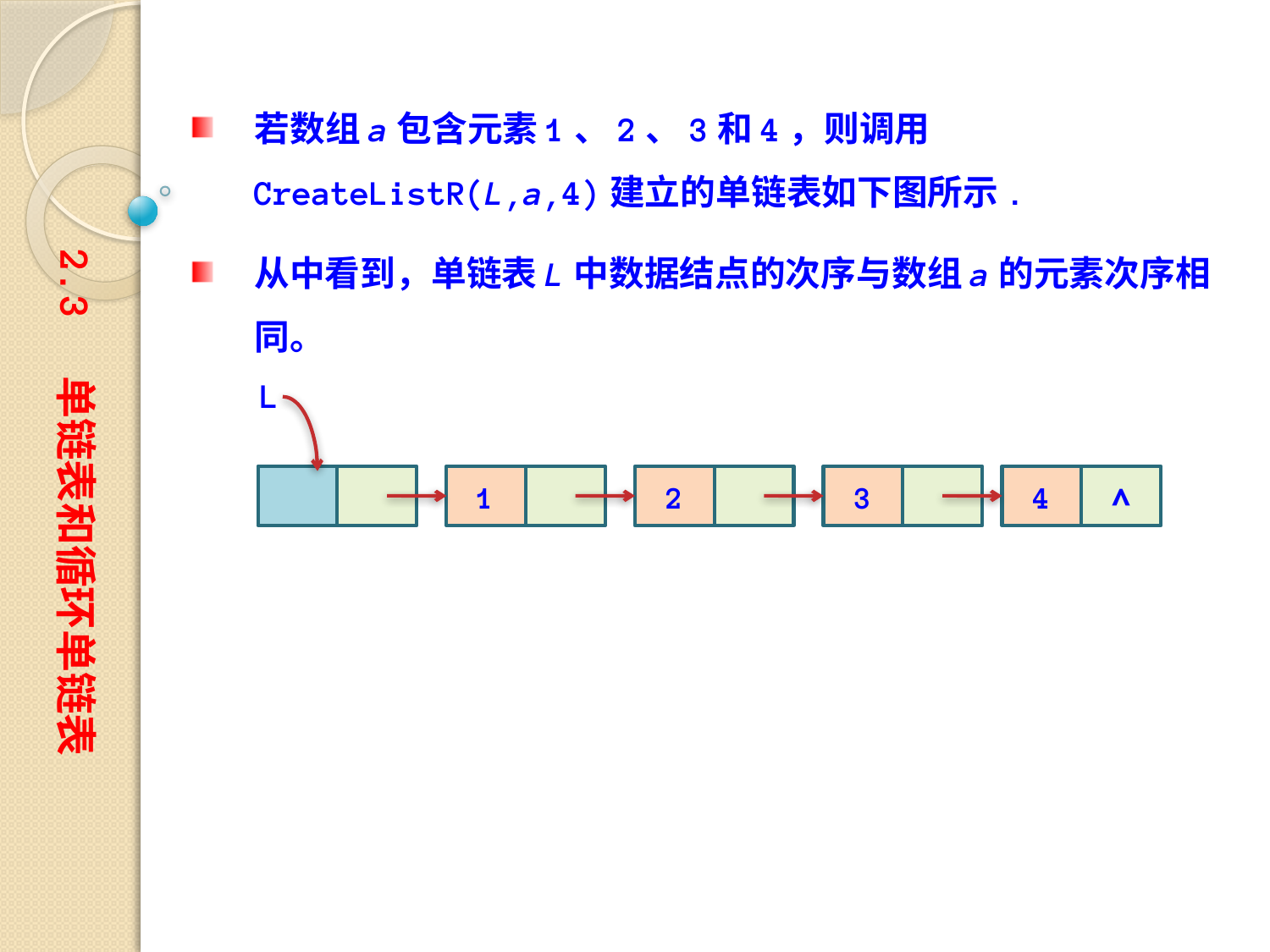

若数组a包含元素1、2、3和4，则调用CreateListR(L,a,4)建立的单链表如下图所示.
从中看到，单链表L中数据结点的次序与数组a的元素次序相同。
2.3  单链表和循环单链表
L

1

2

3

4
∧